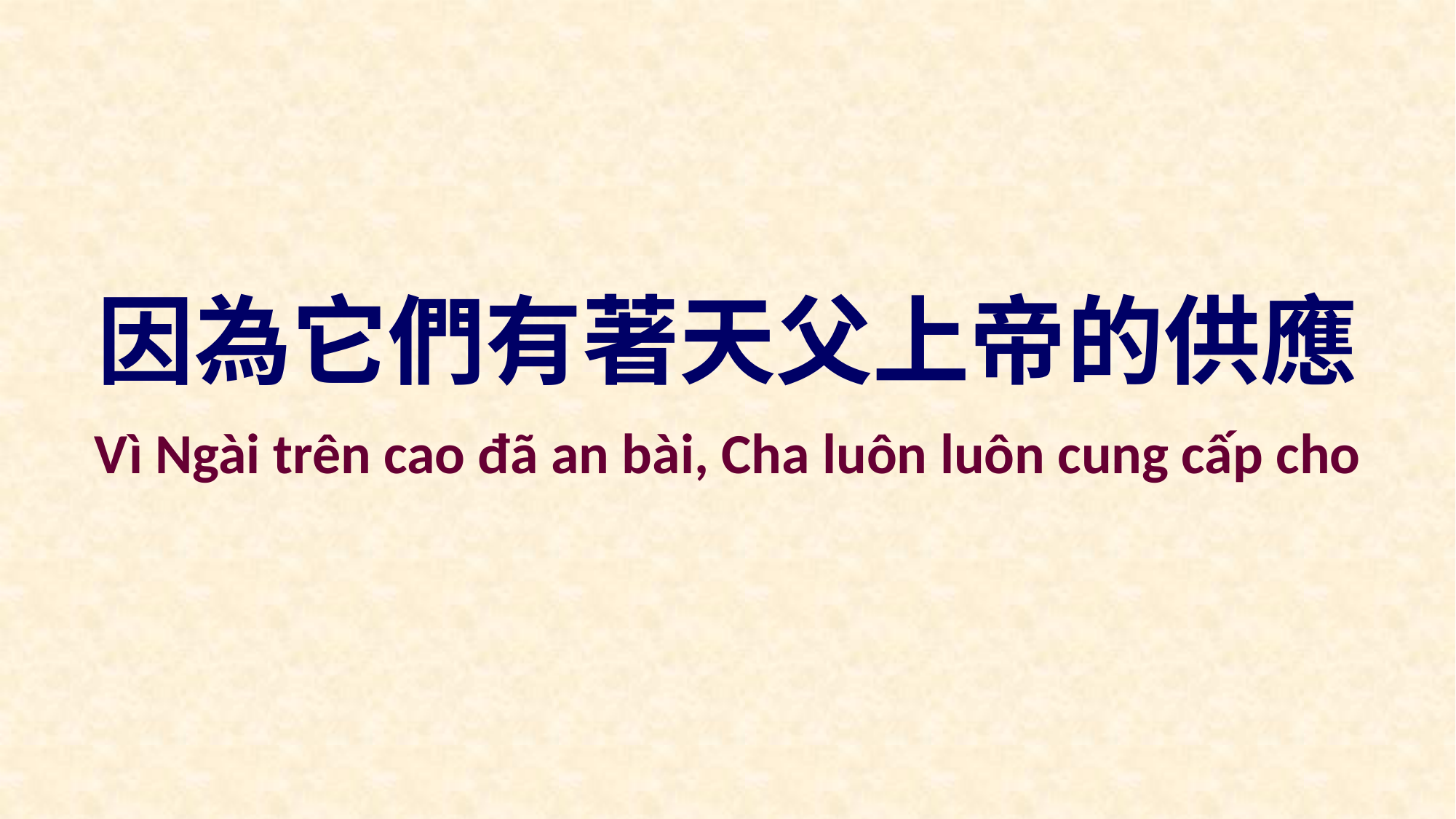

因為它們有著天父上帝的供應
Vì Ngài trên cao đã an bài, Cha luôn luôn cung cấp cho